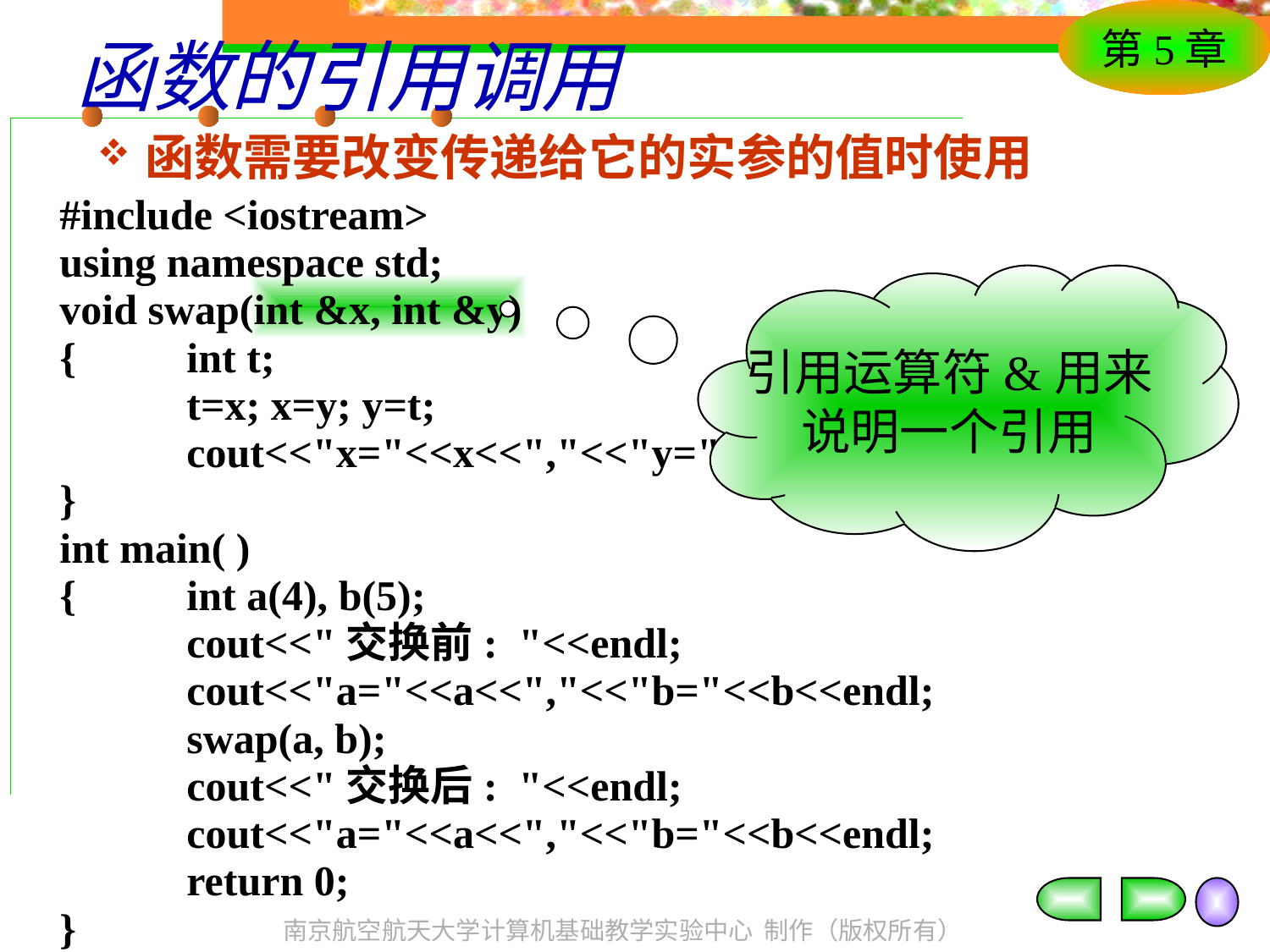

# 函数的引用调用
函数需要改变传递给它的实参的值时使用
#include <iostream>
using namespace std;
void swap(int &x, int &y)
{	int t;
	t=x; x=y; y=t;
	cout<<"x="<<x<<","<<"y="<<y<<endl;
}
int main( )
{	int a(4), b(5);
	cout<<"交换前:  "<<endl;
	cout<<"a="<<a<<","<<"b="<<b<<endl;
	swap(a, b);
	cout<<"交换后:  "<<endl;
	cout<<"a="<<a<<","<<"b="<<b<<endl;
	return 0;
}
引用运算符&用来
说明一个引用